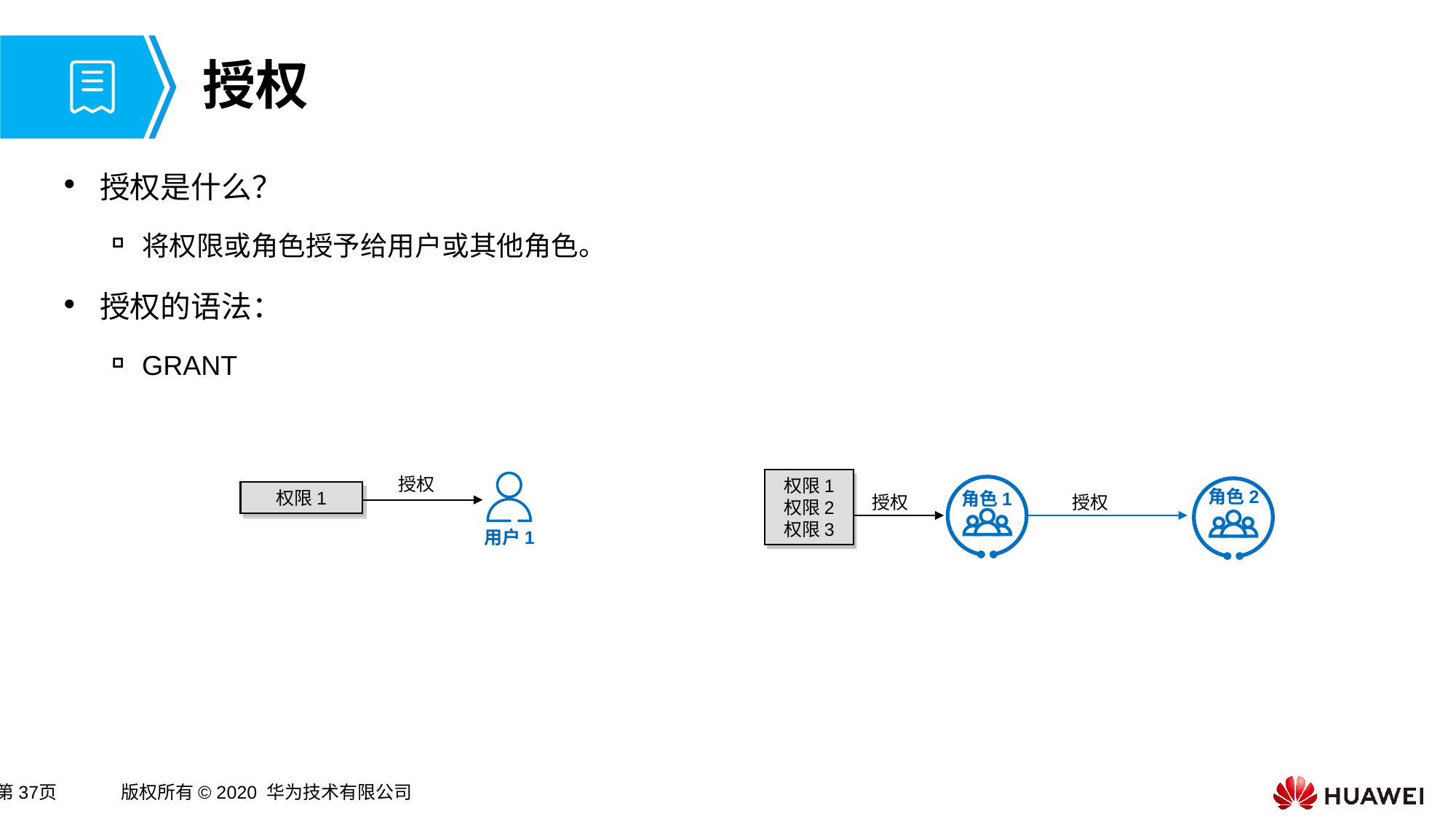

# 授权
授权是什么？
将权限或角色授予给用户或其他角色。
授权的语法：
GRANT

权限1
权限2
权限3

授权

角色1

角色2
权限1
授权
授权

用户1